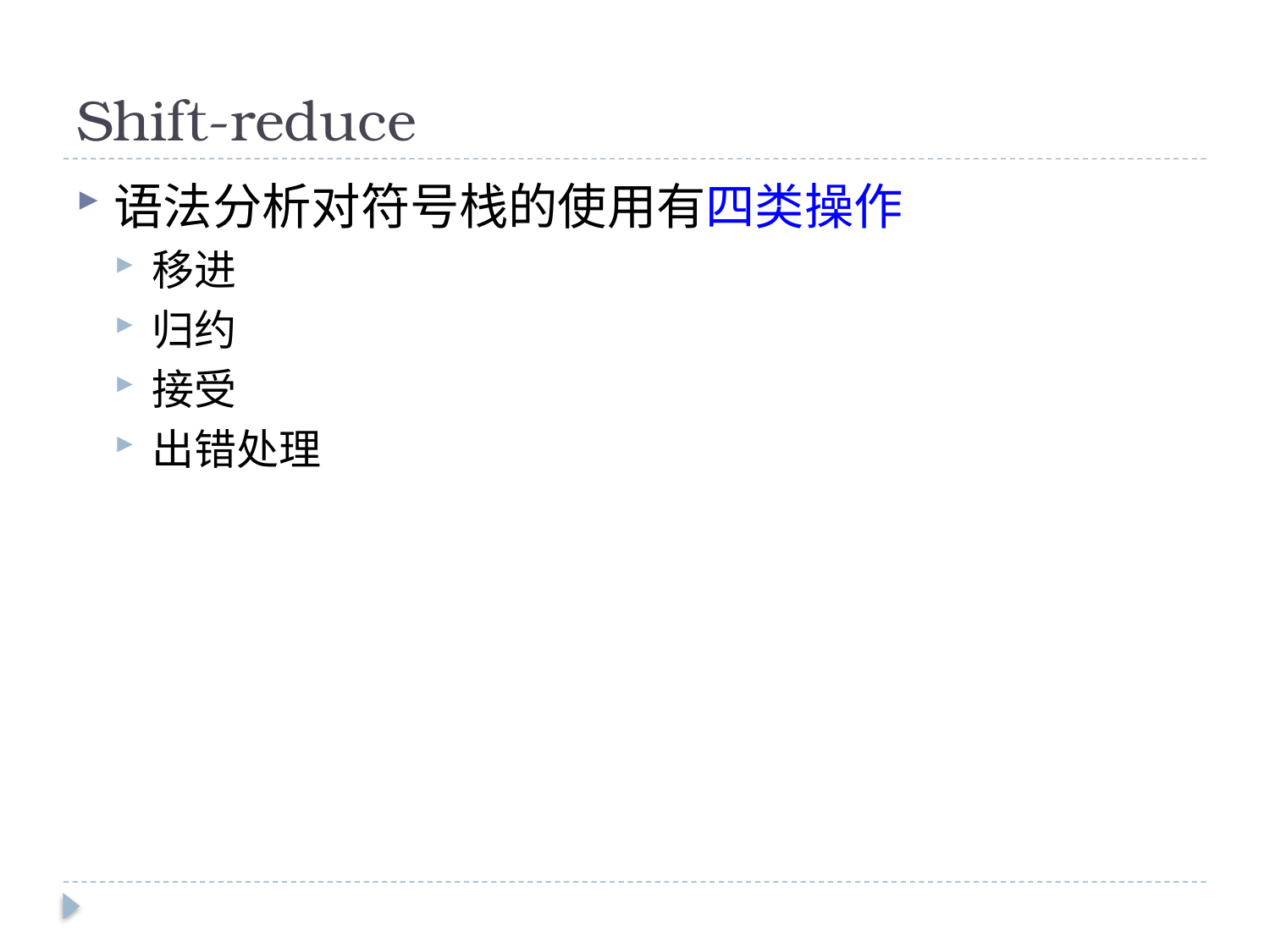

# Shift-reduce
语法分析对符号栈的使用有四类操作
移进
归约
接受
出错处理

18